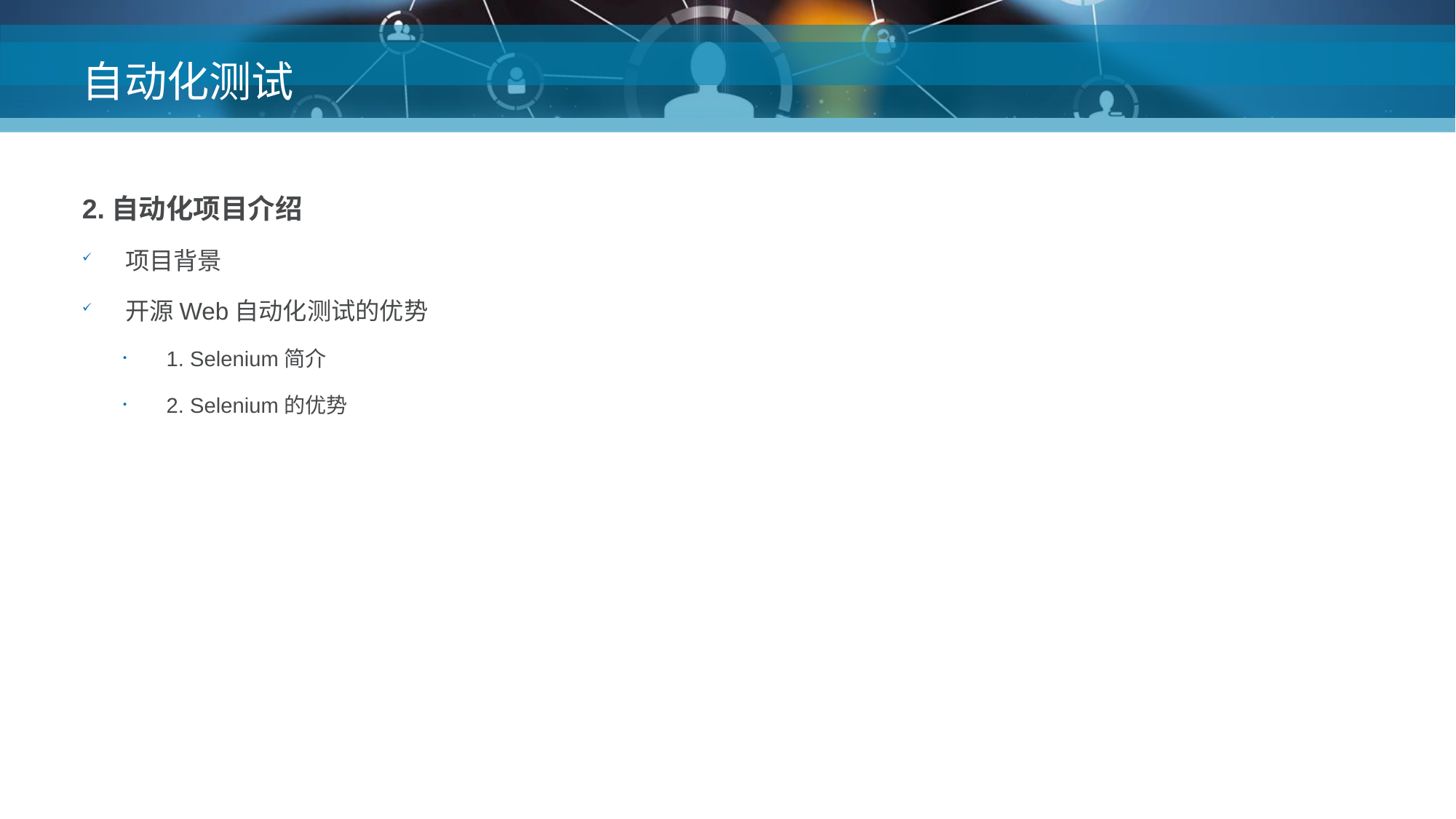

自动化测试
2.自动化项目介绍
项目背景
开源Web自动化测试的优势
1. Selenium简介
2. Selenium的优势